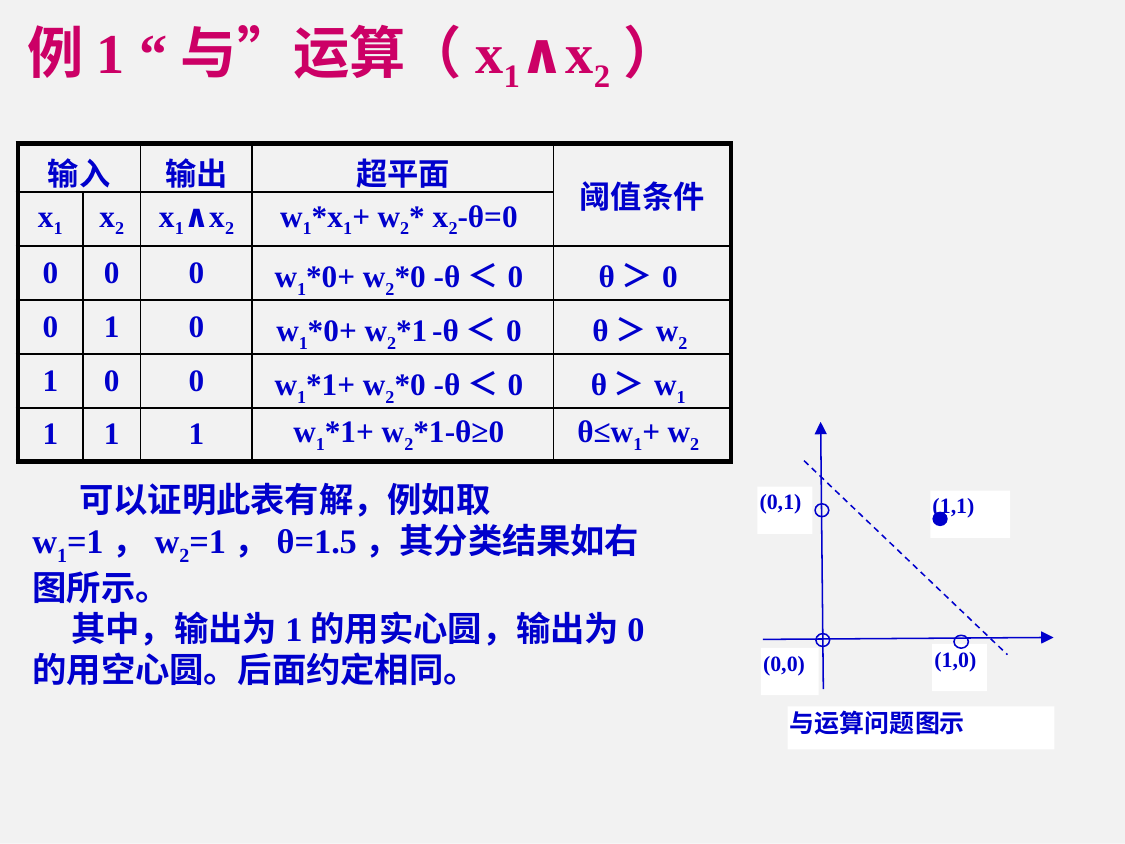

例1 “与”运算（x1∧x2）

| 输入 |  | 输出 | 超平面 | 阈值条件 |
| --- | --- | --- | --- | --- |
| x1 | x2 | x1∧x2 | w1\*x1+ w2\* x2-θ=0 |  |
| 0 | 0 | 0 | w1\*0+ w2\*0 -θ＜0 | θ＞0 |
| 0 | 1 | 0 | w1\*0+ w2\*1 -θ＜0 | θ＞w2 |
| 1 | 0 | 0 | w1\*1+ w2\*0 -θ＜0 | θ＞w1 |
| 1 | 1 | 1 | w1\*1+ w2\*1-θ≥0 | θ≤w1+ w2 |

(0,1)
(1,1)

(1,0)
(0,0)
与运算问题图示
     可以证明此表有解，例如取w1=1，w2=1，θ=1.5，其分类结果如右图所示。
    其中，输出为1的用实心圆，输出为0的用空心圆。后面约定相同。